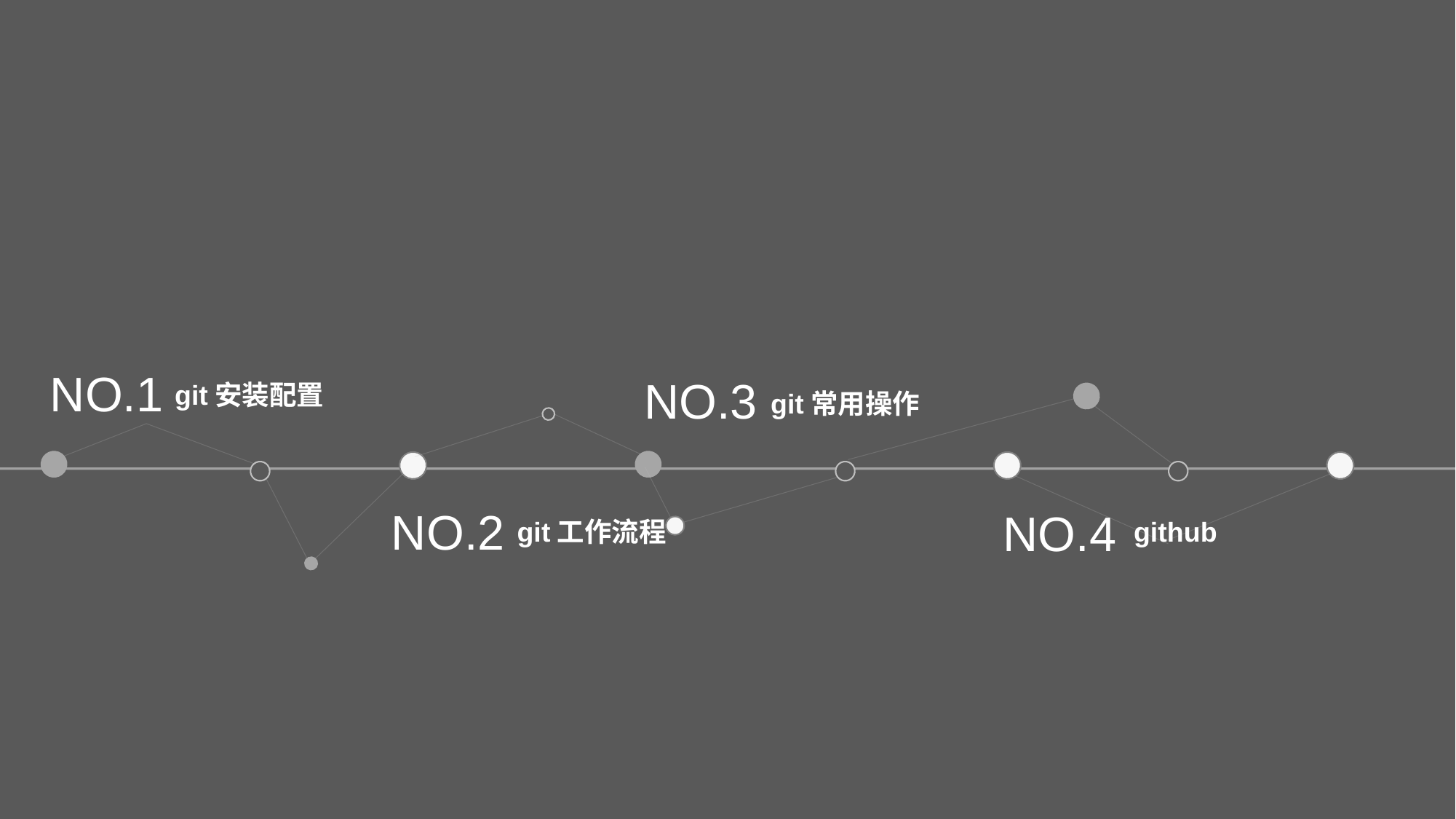

NO.1
NO.3
   git安装配置
   git常用操作

NO.2
NO.4
  git工作流程
   github